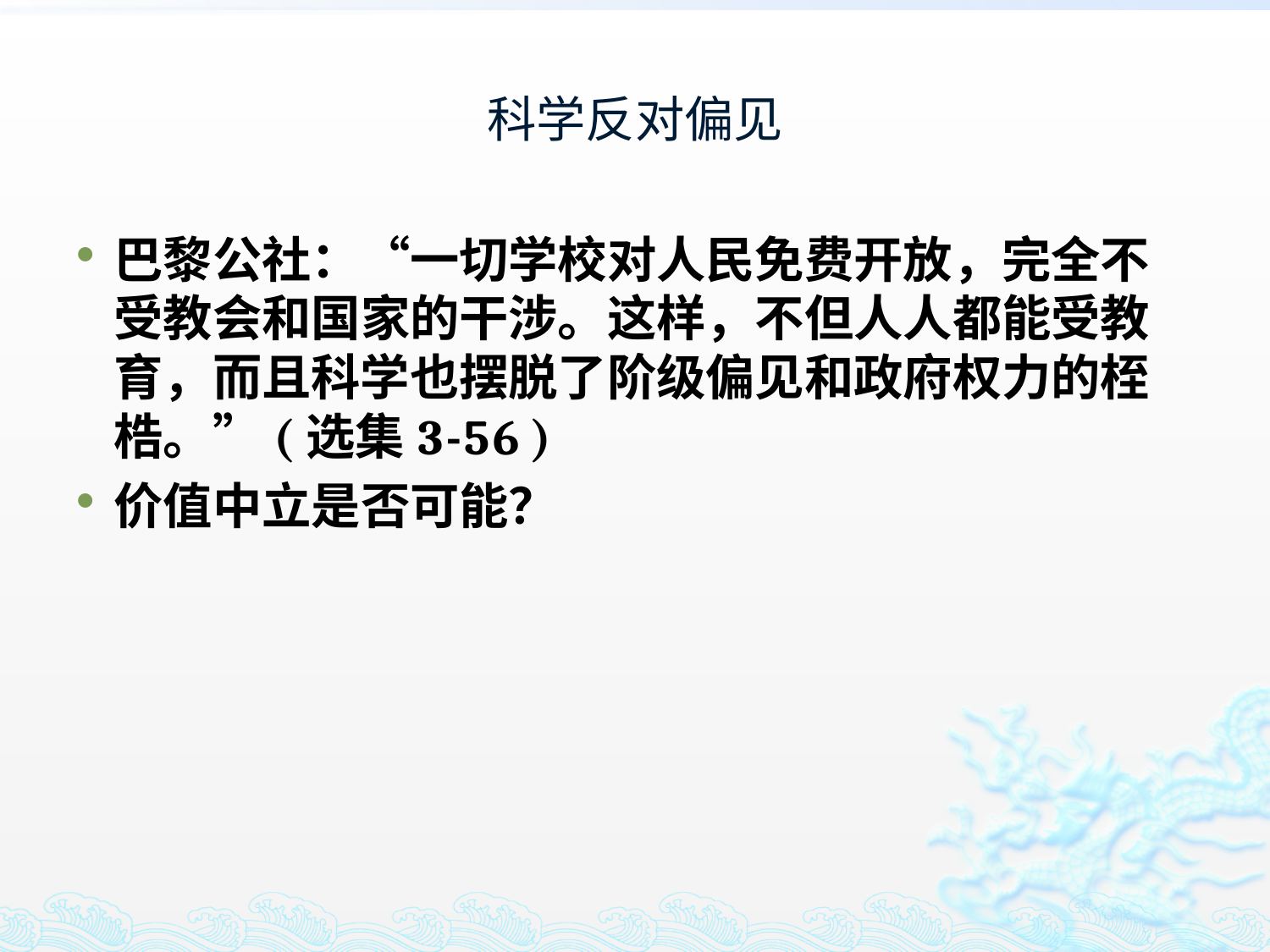

# 科学反对偏见
巴黎公社：“一切学校对人民免费开放，完全不受教会和国家的干涉。这样，不但人人都能受教育，而且科学也摆脱了阶级偏见和政府权力的桎梏。”(选集3-56 )
价值中立是否可能？